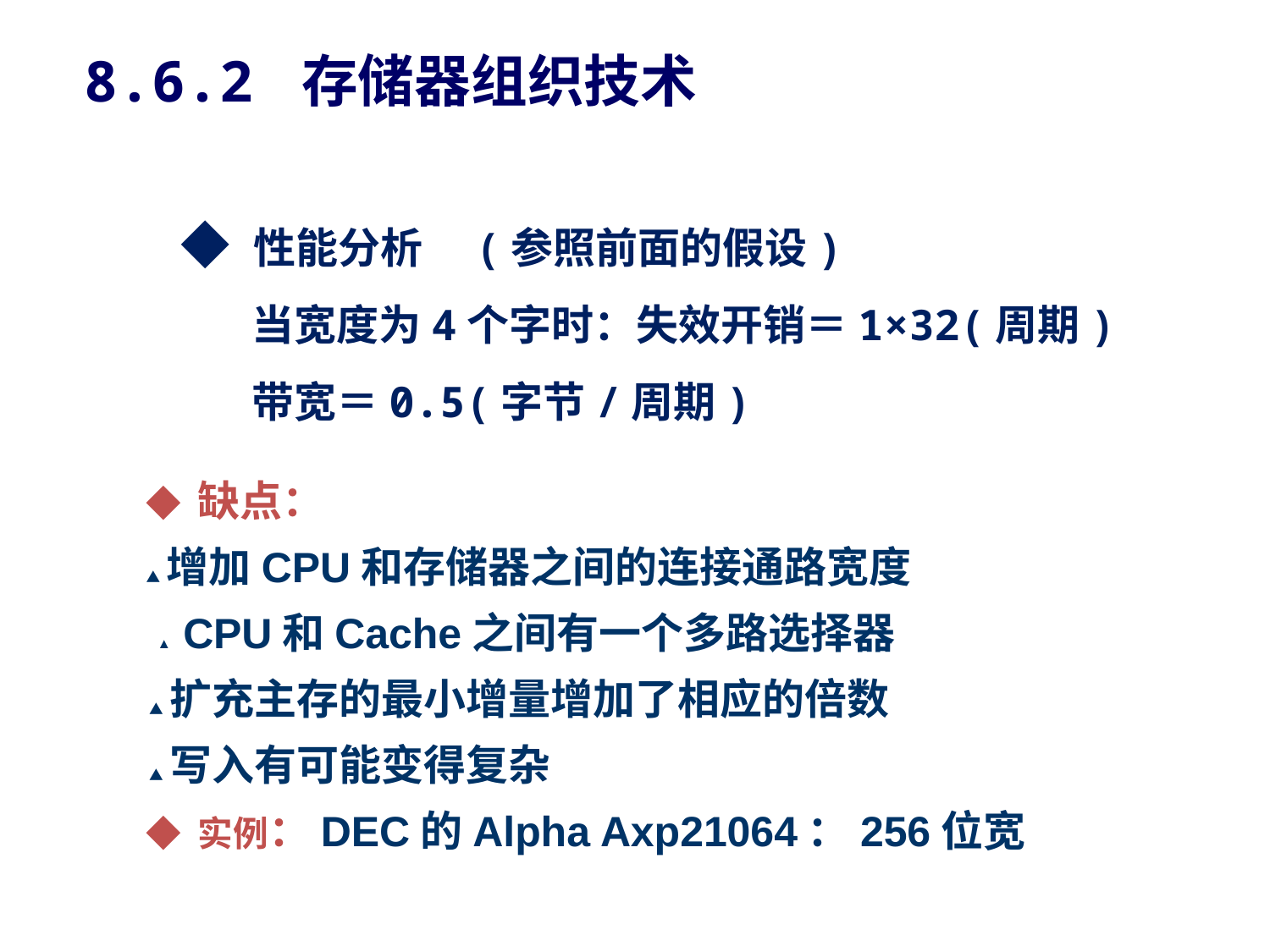

8.6.2 存储器组织技术
◆ 性能分析　(参照前面的假设)
      当宽度为4个字时：失效开销＝1×32(周期)
      带宽＝0.5(字节/周期)
   ◆ 缺点：
   ▲ 增加CPU和存储器之间的连接通路宽度
        ▲ CPU和Cache之间有一个多路选择器
        ▲ 扩充主存的最小增量增加了相应的倍数
        ▲ 写入有可能变得复杂
   ◆ 实例：DEC的Alpha Axp21064：256位宽